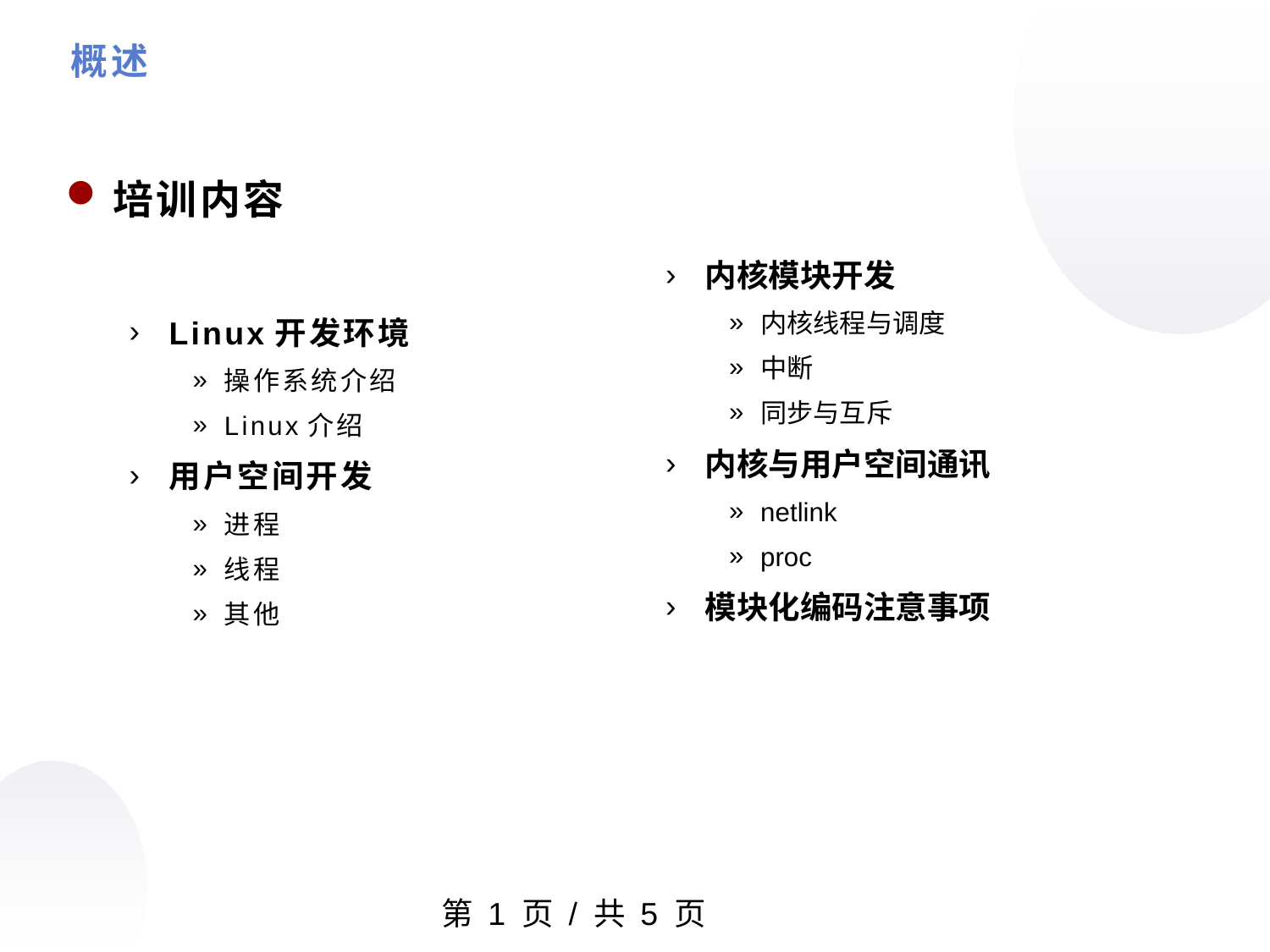

概述

培训内容

Linux开发环境
操作系统介绍
Linux介绍
用户空间开发
进程
线程
其他

内核模块开发
内核线程与调度
中断
同步与互斥
内核与用户空间通讯
netlink
proc
模块化编码注意事项

第 1 页 / 共 5 页